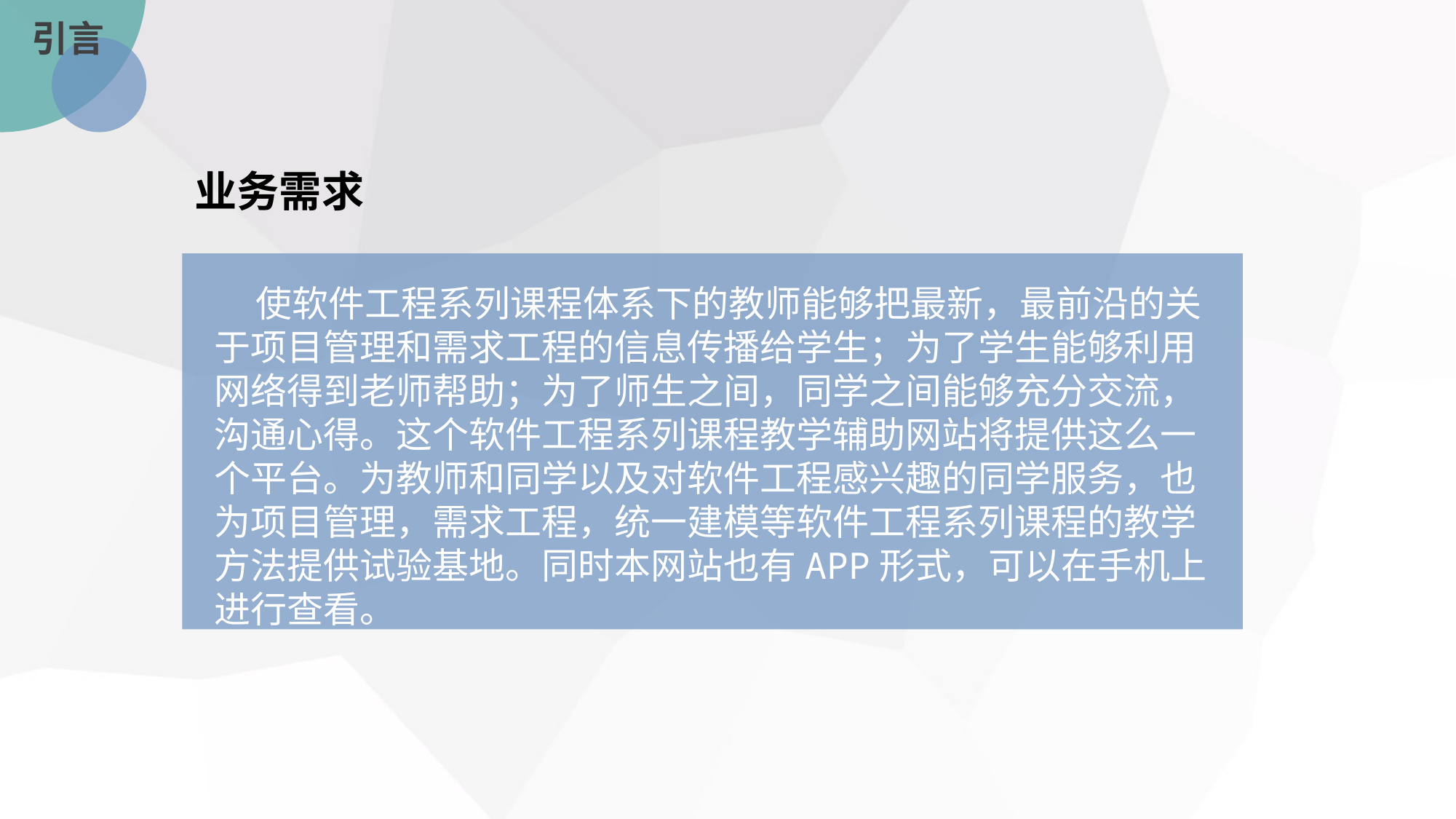

引言

业务需求

    使软件工程系列课程体系下的教师能够把最新，最前沿的关于项目管理和需求工程的信息传播给学生；为了学生能够利用网络得到老师帮助；为了师生之间，同学之间能够充分交流，沟通心得。这个软件工程系列课程教学辅助网站将提供这么一个平台。为教师和同学以及对软件工程感兴趣的同学服务，也为项目管理，需求工程，统一建模等软件工程系列课程的教学方法提供试验基地。同时本网站也有APP形式，可以在手机上进行查看。